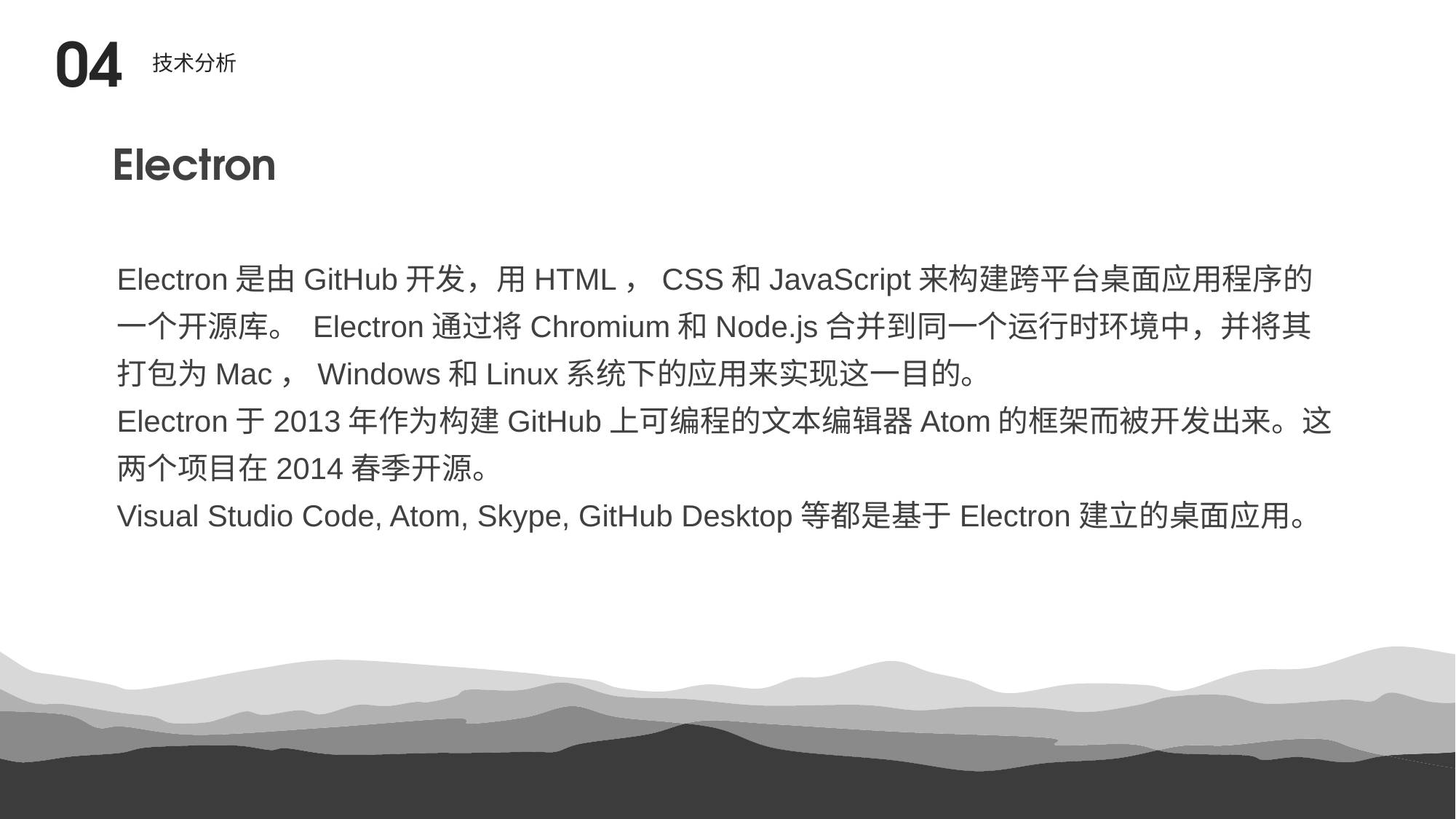

04
技术分析
Electron
Electron是由GitHub开发，用HTML，CSS和JavaScript来构建跨平台桌面应用程序的一个开源库。 Electron通过将Chromium和Node.js合并到同一个运行时环境中，并将其打包为Mac，Windows和Linux系统下的应用来实现这一目的。
Electron于2013年作为构建GitHub上可编程的文本编辑器Atom的框架而被开发出来。这两个项目在2014春季开源。
Visual Studio Code, Atom, Skype, GitHub Desktop等都是基于Electron建立的桌面应用。